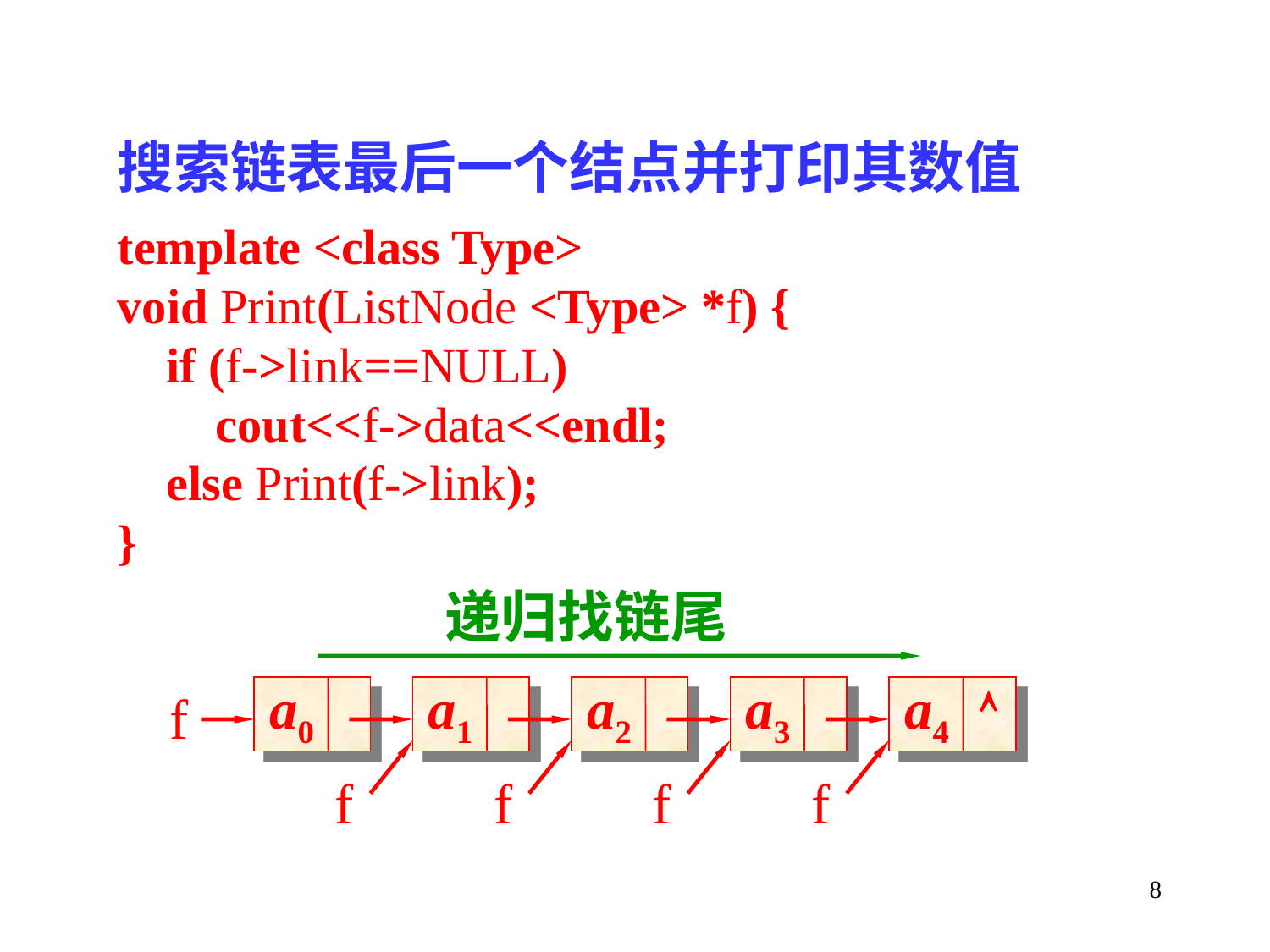

搜索链表最后一个结点并打印其数值
template <class Type>
void Print(ListNode <Type> *f) {
    if (f->link==NULL)
        cout<<f->data<<endl;
    else Print(f->link);
}
递归找链尾

a0
a1
a2
a3
a4
f

∧

f
f
f
f
8